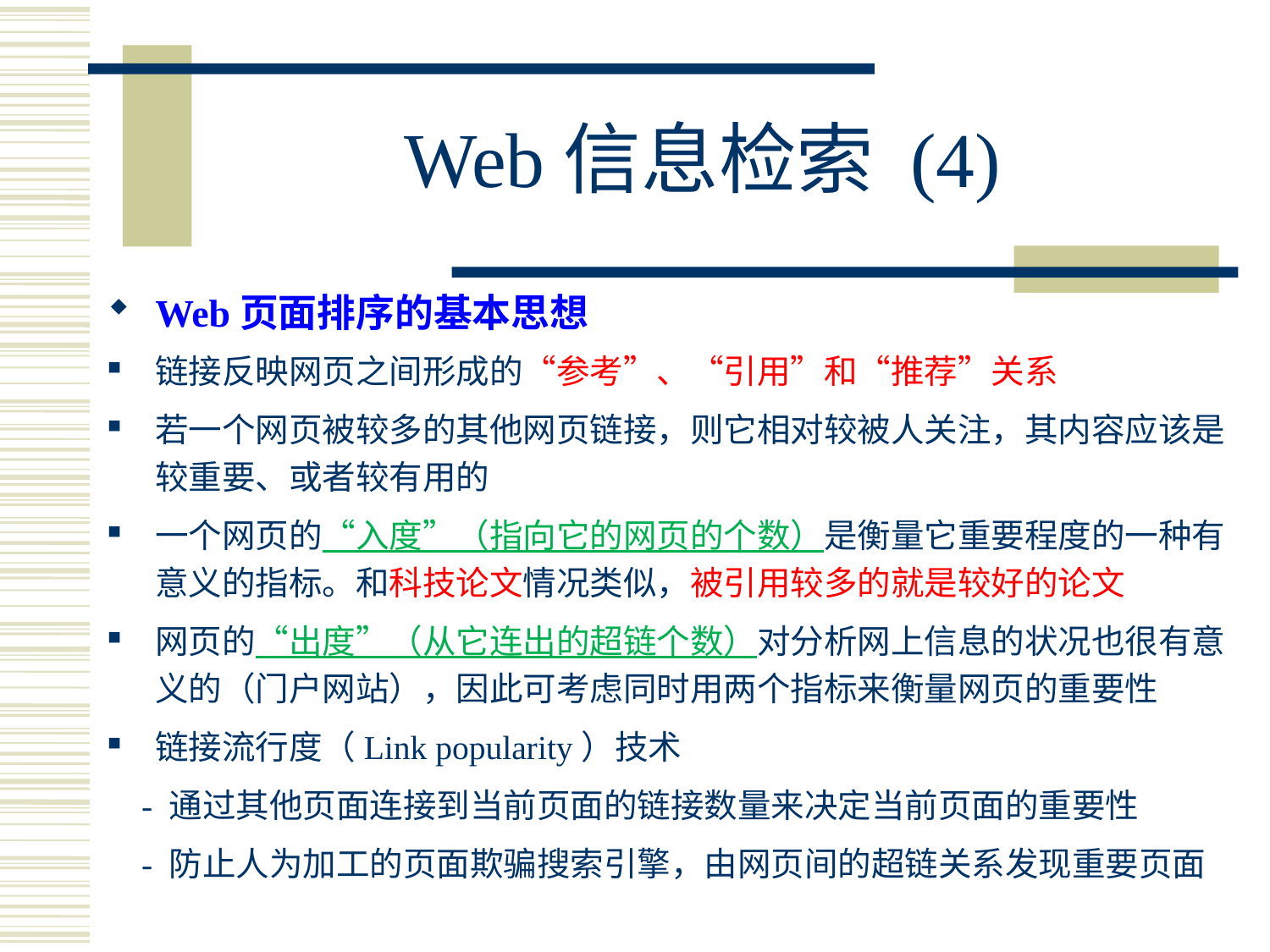

# Web信息检索 (4)
Web页面排序的基本思想
链接反映网页之间形成的“参考”、“引用”和“推荐”关系
若一个网页被较多的其他网页链接，则它相对较被人关注，其内容应该是较重要、或者较有用的
一个网页的“入度”（指向它的网页的个数）是衡量它重要程度的一种有意义的指标。和科技论文情况类似，被引用较多的就是较好的论文
网页的“出度”（从它连出的超链个数）对分析网上信息的状况也很有意义的（门户网站），因此可考虑同时用两个指标来衡量网页的重要性
链接流行度（Link popularity）技术
    - 通过其他页面连接到当前页面的链接数量来决定当前页面的重要性
    - 防止人为加工的页面欺骗搜索引擎，由网页间的超链关系发现重要页面